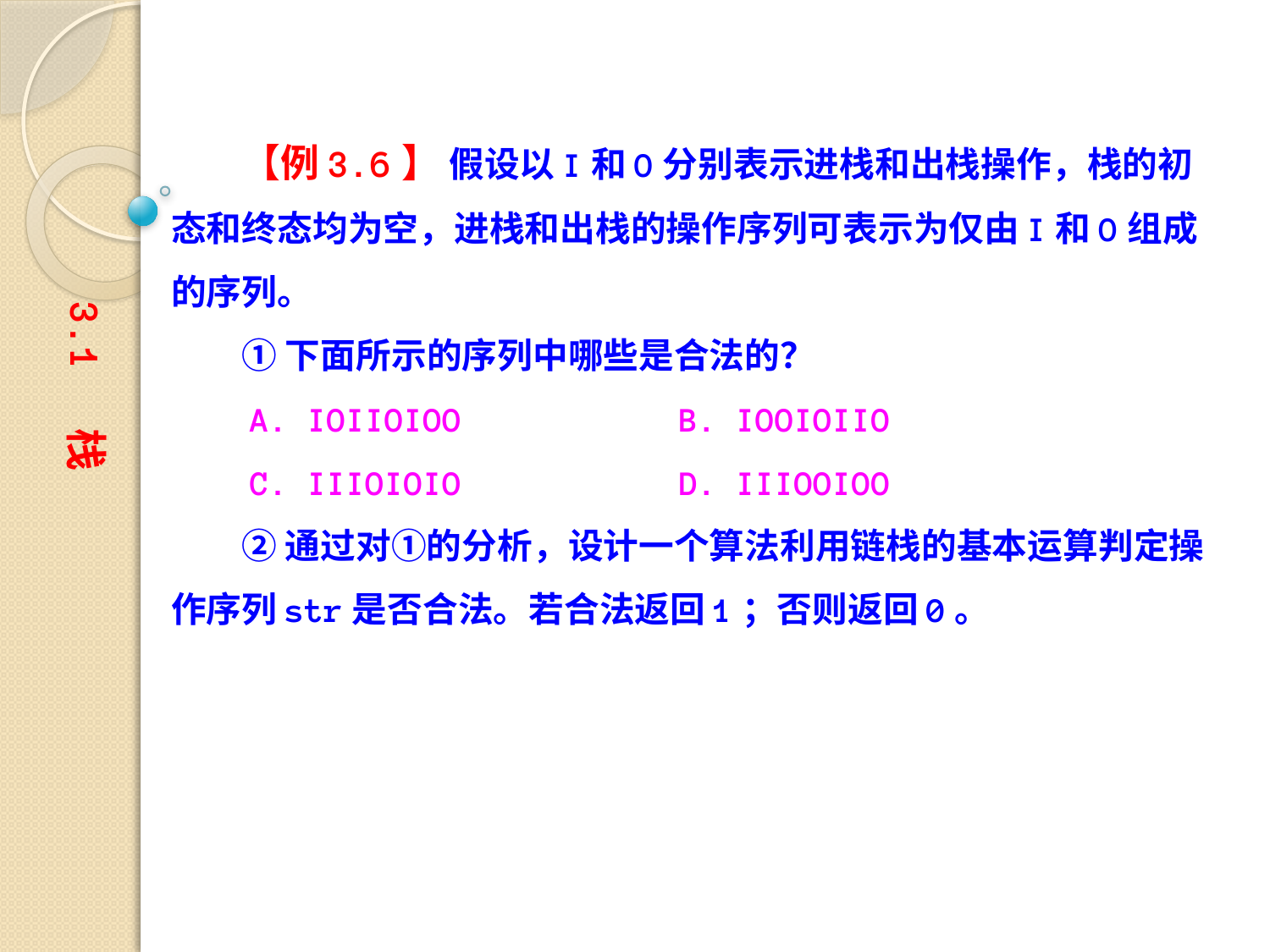

【例3.6】 假设以I和O分别表示进栈和出栈操作，栈的初态和终态均为空，进栈和出栈的操作序列可表示为仅由I和O组成的序列。
　　① 下面所示的序列中哪些是合法的？
　　A. IOIIOIOO		B. IOOIOIIO
　　C. IIIOIOIO		D. IIIOOIOO
　　② 通过对①的分析，设计一个算法利用链栈的基本运算判定操作序列str是否合法。若合法返回1；否则返回0。
3.1  栈